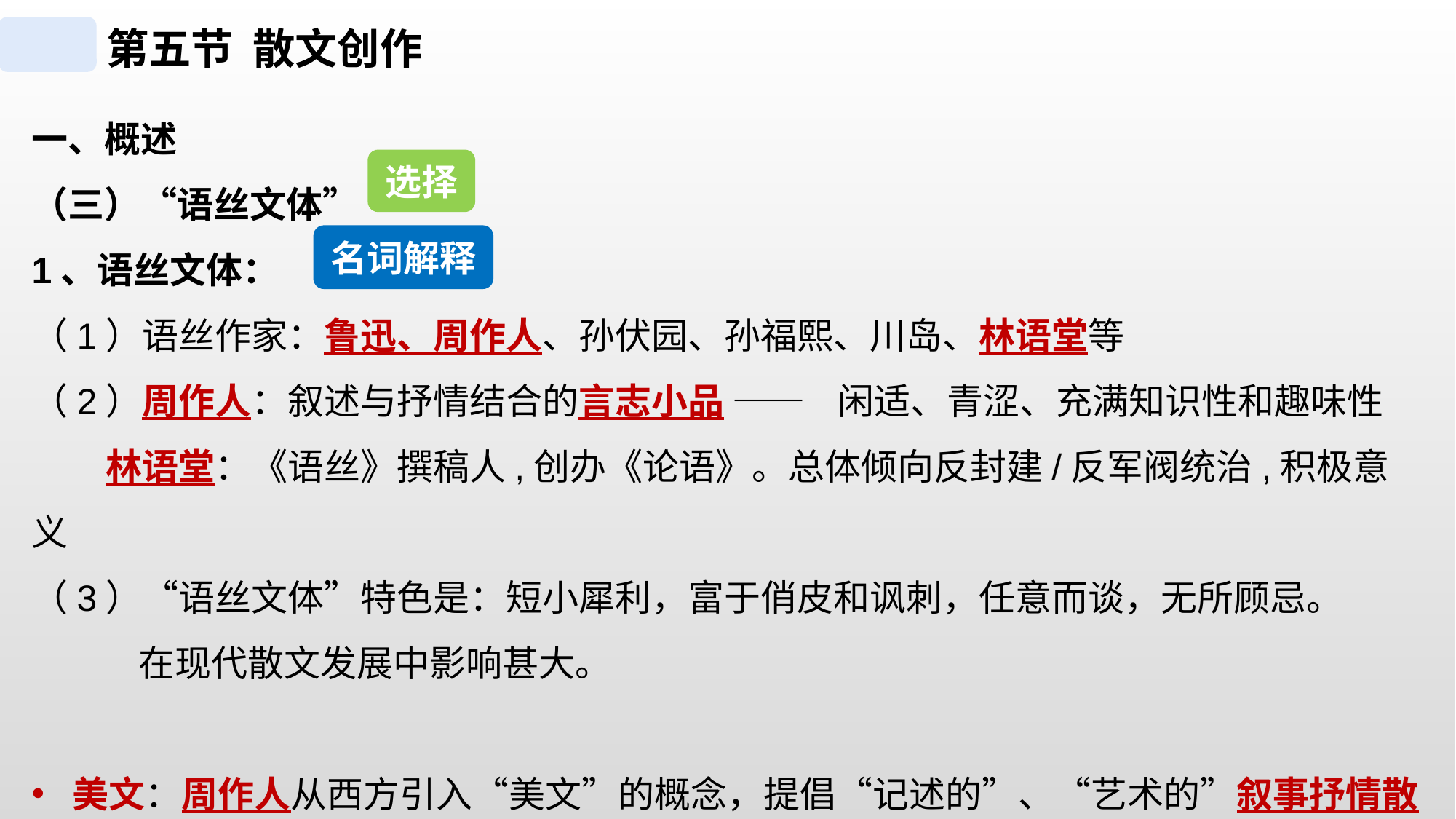

第五节  散文创作
一、概述
（三）“语丝文体”
1、语丝文体：
（1）语丝作家：鲁迅、周作人、孙伏园、孙福熙、川岛、林语堂等
（2）周作人：叙述与抒情结合的言志小品 ——    闲适、青涩、充满知识性和趣味性
        林语堂：《语丝》撰稿人,创办《论语》。总体倾向反封建/反军阀统治,积极意义
（3）“语丝文体”特色是：短小犀利，富于俏皮和讽刺，任意而谈，无所顾忌。
            在现代散文发展中影响甚大。

美文：周作人从西方引入“美文”的概念，提倡“记述的”、“艺术的”叙事抒情散文。
选择
名词解释